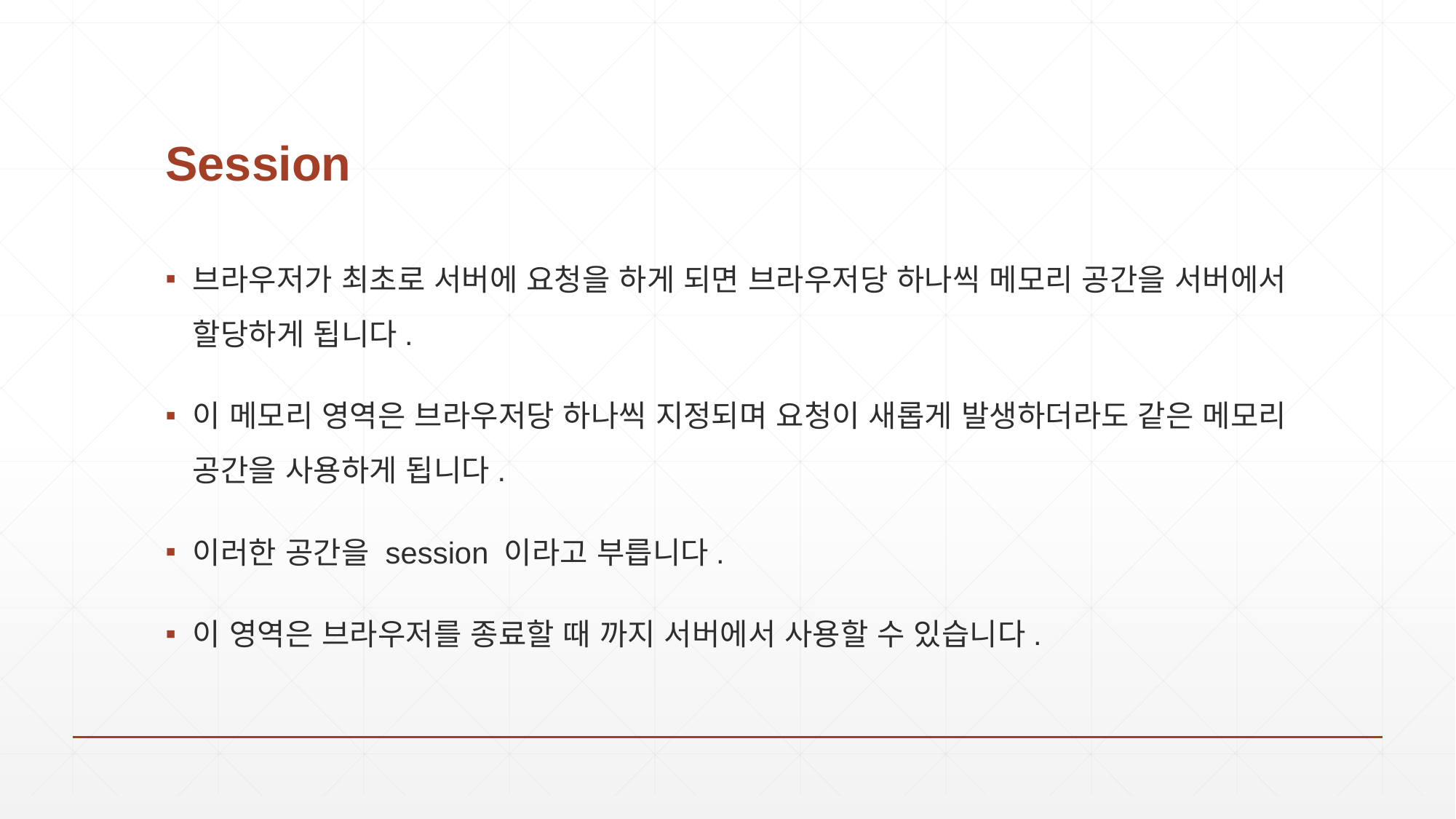

# Session
브라우저가 최초로 서버에 요청을 하게 되면 브라우저당 하나씩 메모리 공간을 서버에서 할당하게 됩니다.
이 메모리 영역은 브라우저당 하나씩 지정되며 요청이 새롭게 발생하더라도 같은 메모리 공간을 사용하게 됩니다.
이러한 공간을 session 이라고 부릅니다.
이 영역은 브라우저를 종료할 때 까지 서버에서 사용할 수 있습니다.